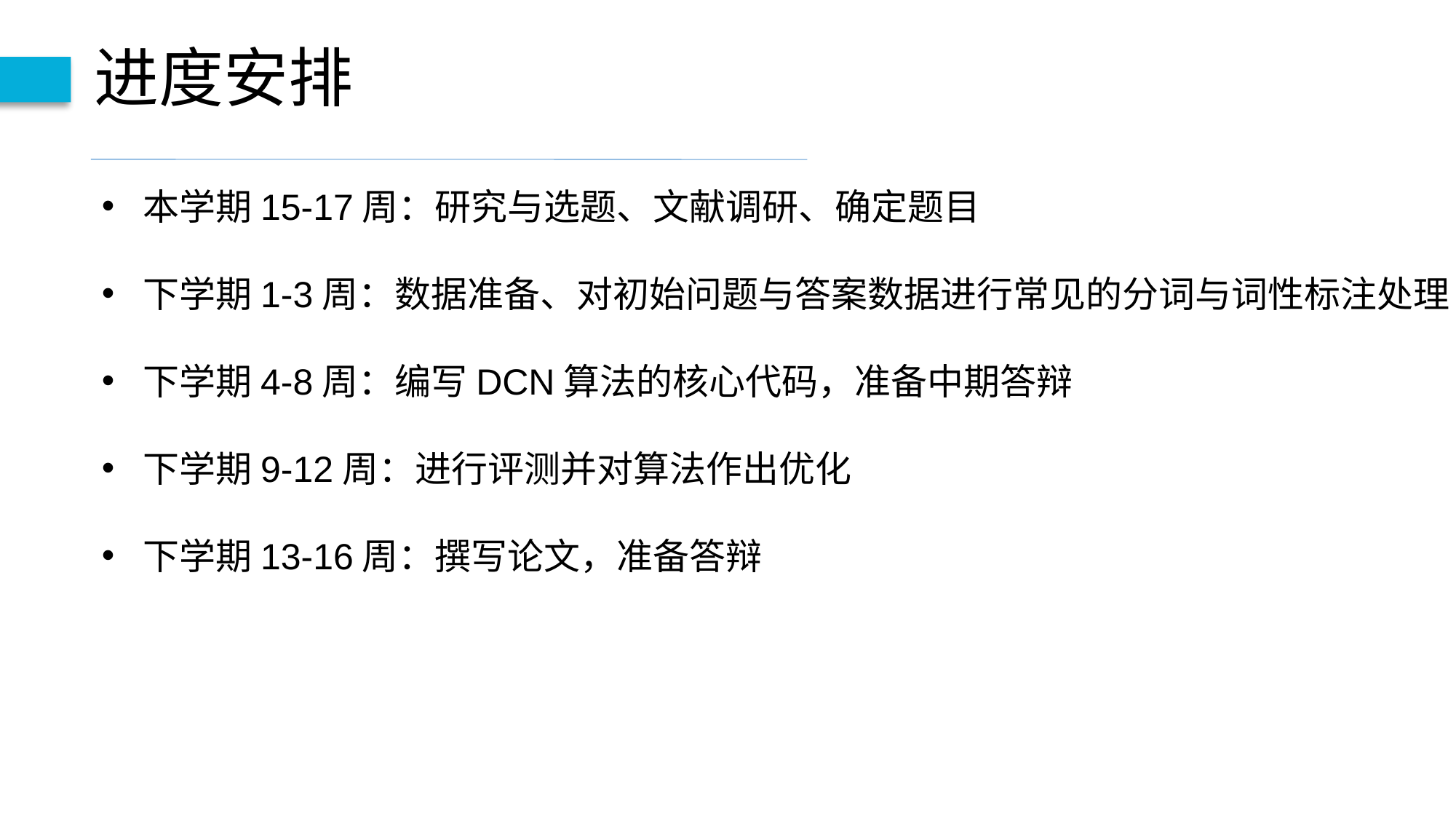

进度安排

本学期15-17周：研究与选题、文献调研、确定题目

下学期1-3周：数据准备、对初始问题与答案数据进行常见的分词与词性标注处理

下学期4-8周：编写DCN算法的核心代码，准备中期答辩

下学期9-12周：进行评测并对算法作出优化

下学期13-16周：撰写论文，准备答辩